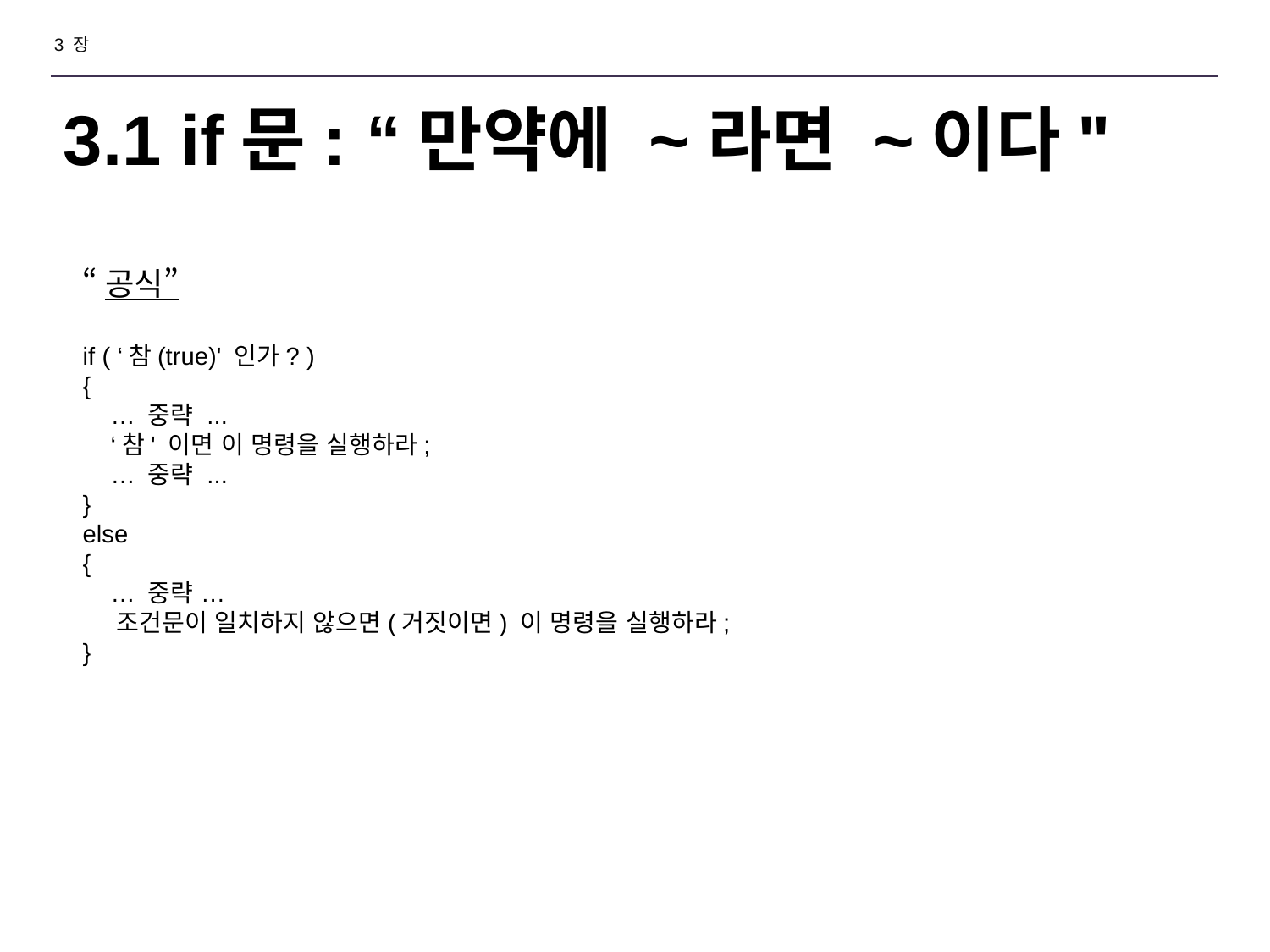

3 장
# 3.1 if문: “만약에 ~라면 ~이다"

“공식”

if ( ‘참(true)' 인가? )
{
    … 중략 ...
    ‘참' 이면 이 명령을 실행하라;
    … 중략 ...
}
else
{
    … 중략 …
    조건문이 일치하지 않으면(거짓이면) 이 명령을 실행하라;
}